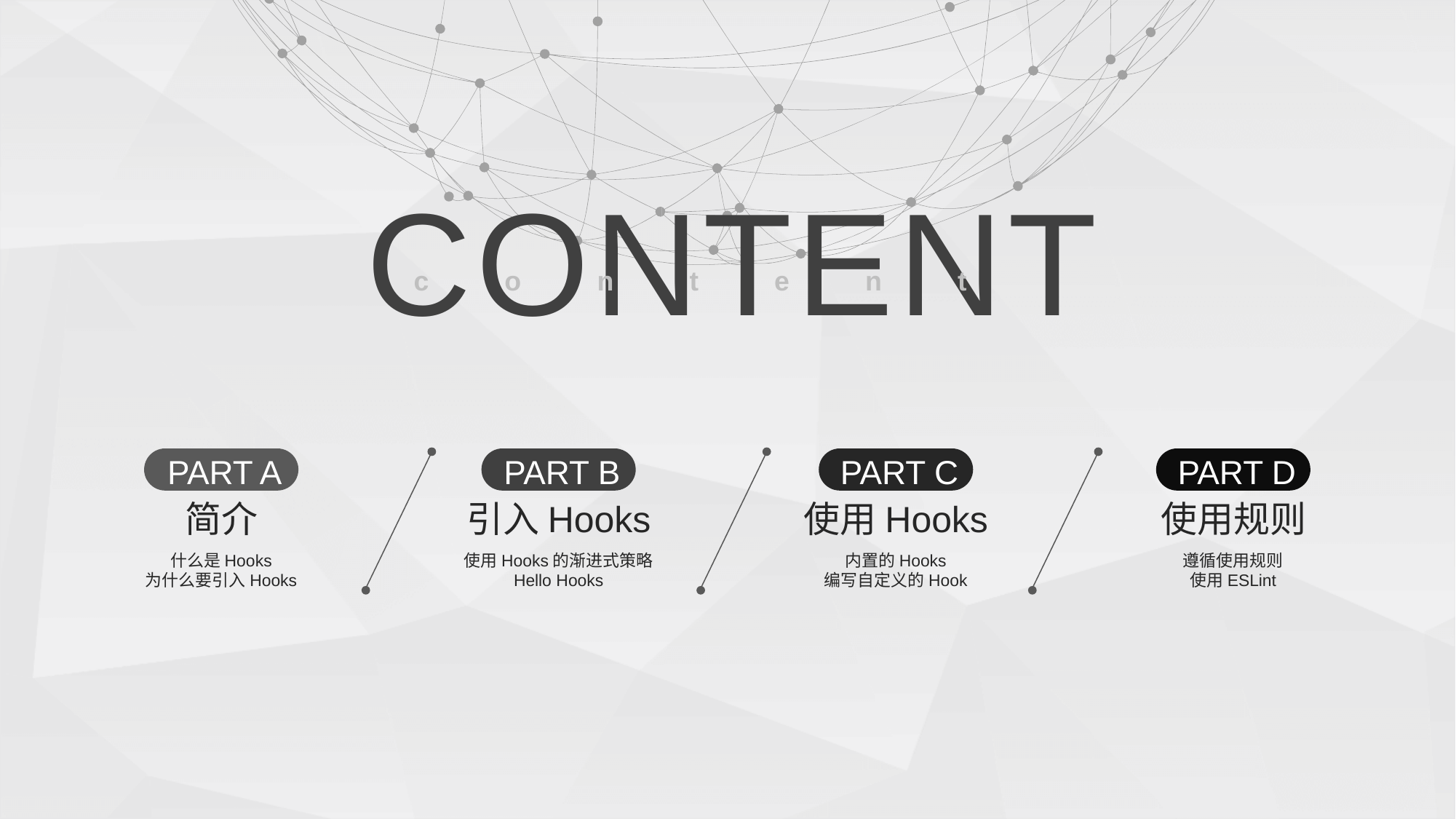

CONTENT
content
PART A
简介
什么是Hooks
为什么要引入Hooks

PART B
引入Hooks
使用Hooks的渐进式策略
Hello Hooks

PART C
使用Hooks
内置的Hooks
编写自定义的Hook

PART D
使用规则
遵循使用规则
使用ESLint